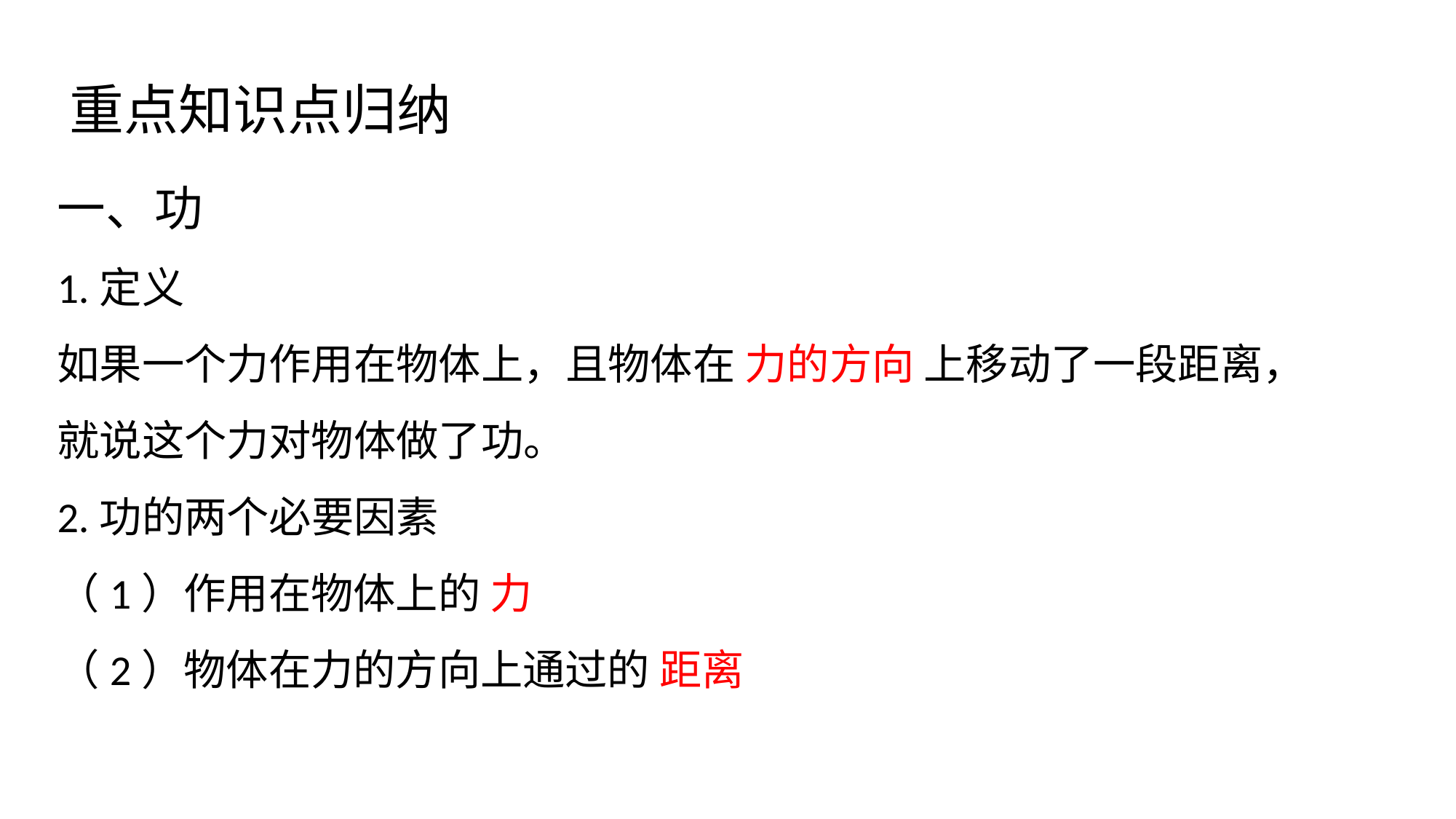

# 重点知识点归纳
一、功
1.定义
如果一个力作用在物体上，且物体在 力的方向 上移动了一段距离，就说这个力对物体做了功。
2.功的两个必要因素
（1）作用在物体上的 力
（2）物体在力的方向上通过的 距离